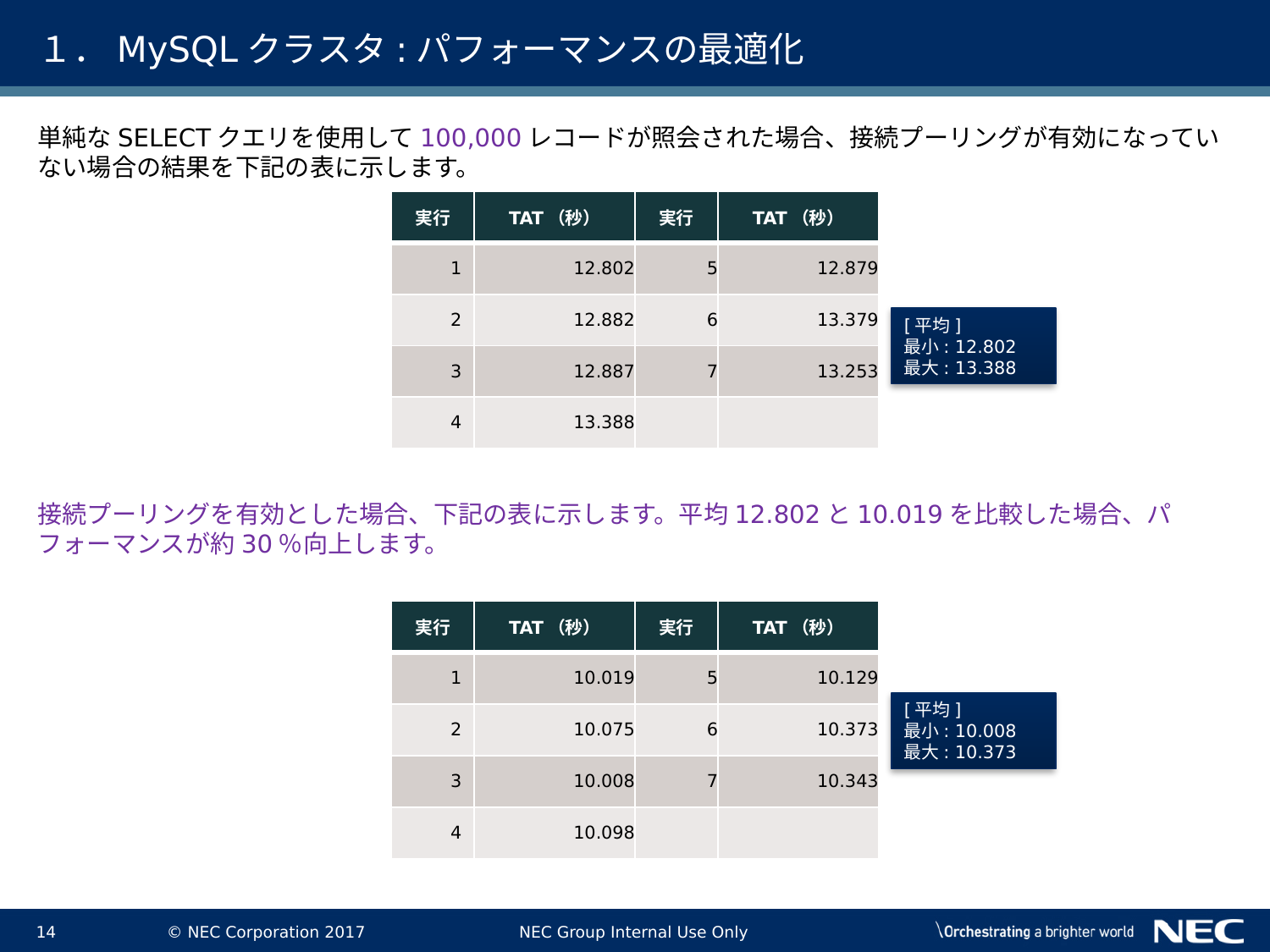

# １．MySQLクラスタ:パフォーマンスの最適化
単純なSELECTクエリを使用して100,000レコードが照会された場合、接続プーリングが有効になっていない場合の結果を下記の表に示します。

接続プーリングを有効とした場合、下記の表に示します。平均12.802と10.019を比較した場合、パフォーマンスが約30％向上します。

| 実行 | TAT（秒） | 実行 | TAT（秒） |
| --- | --- | --- | --- |
| 1 | 12.802 | 5 | 12.879 |
| 2 | 12.882 | 6 | 13.379 |
| 3 | 12.887 | 7 | 13.253 |
| 4 | 13.388 |  |  |
[平均]
最小: 12.802
最大: 13.388
| 実行 | TAT（秒） | 実行 | TAT（秒） |
| --- | --- | --- | --- |
| 1 | 10.019 | 5 | 10.129 |
| 2 | 10.075 | 6 | 10.373 |
| 3 | 10.008 | 7 | 10.343 |
| 4 | 10.098 |  |  |
[平均]
最小: 10.008
最大: 10.373